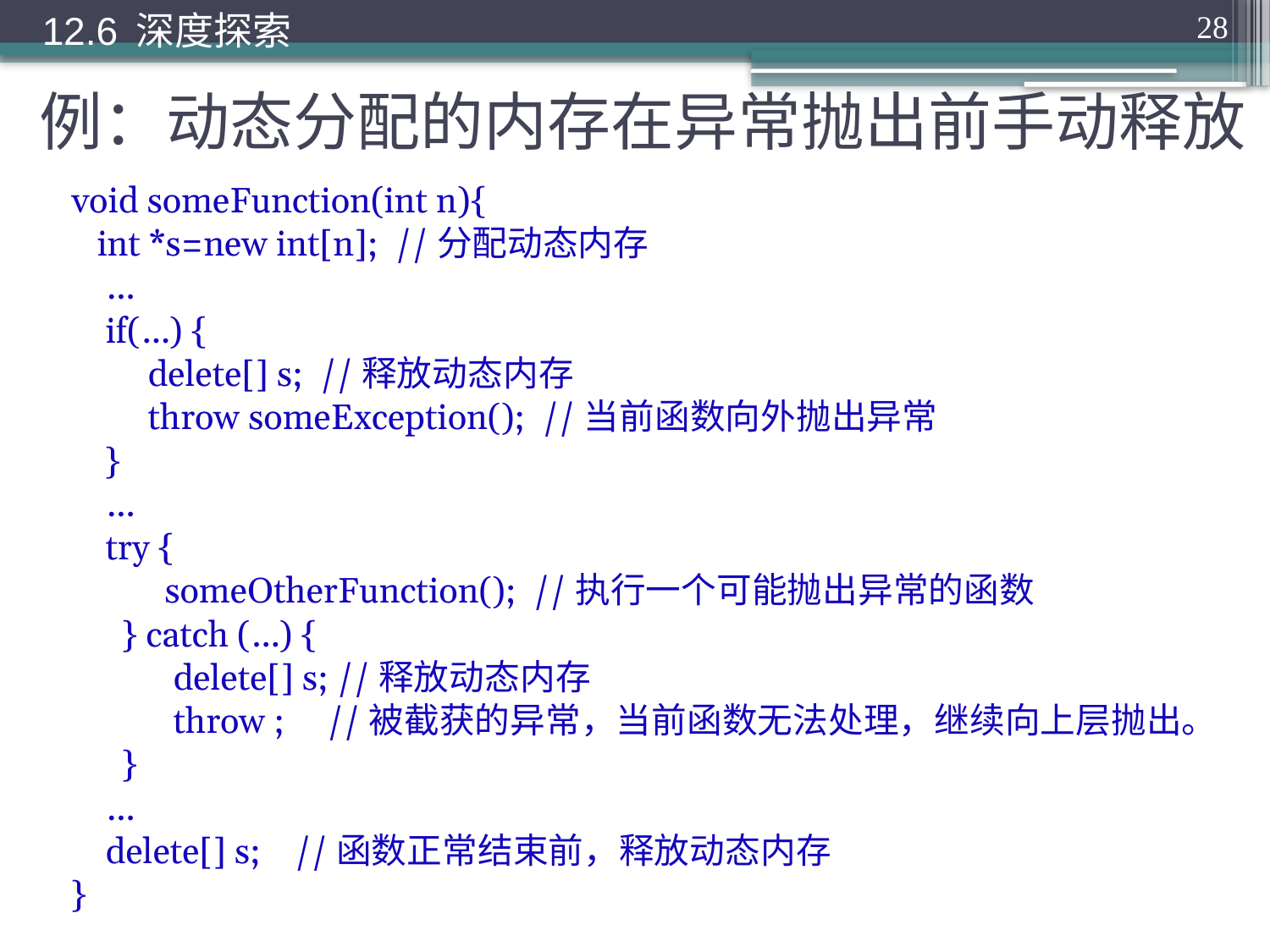

12.6 深度探索
28
# 例：动态分配的内存在异常抛出前手动释放
void someFunction(int n){
   int *s=new int[n];  //分配动态内存
    …
    if(…) {
         delete[] s;  //释放动态内存
         throw someException();  //当前函数向外抛出异常
    }
    …
    try {
           someOtherFunction();  //执行一个可能抛出异常的函数
      } catch (…) {
            delete[] s; //释放动态内存
            throw ;     //被截获的异常，当前函数无法处理，继续向上层抛出。
      }
    …
    delete[] s;    //函数正常结束前，释放动态内存
}